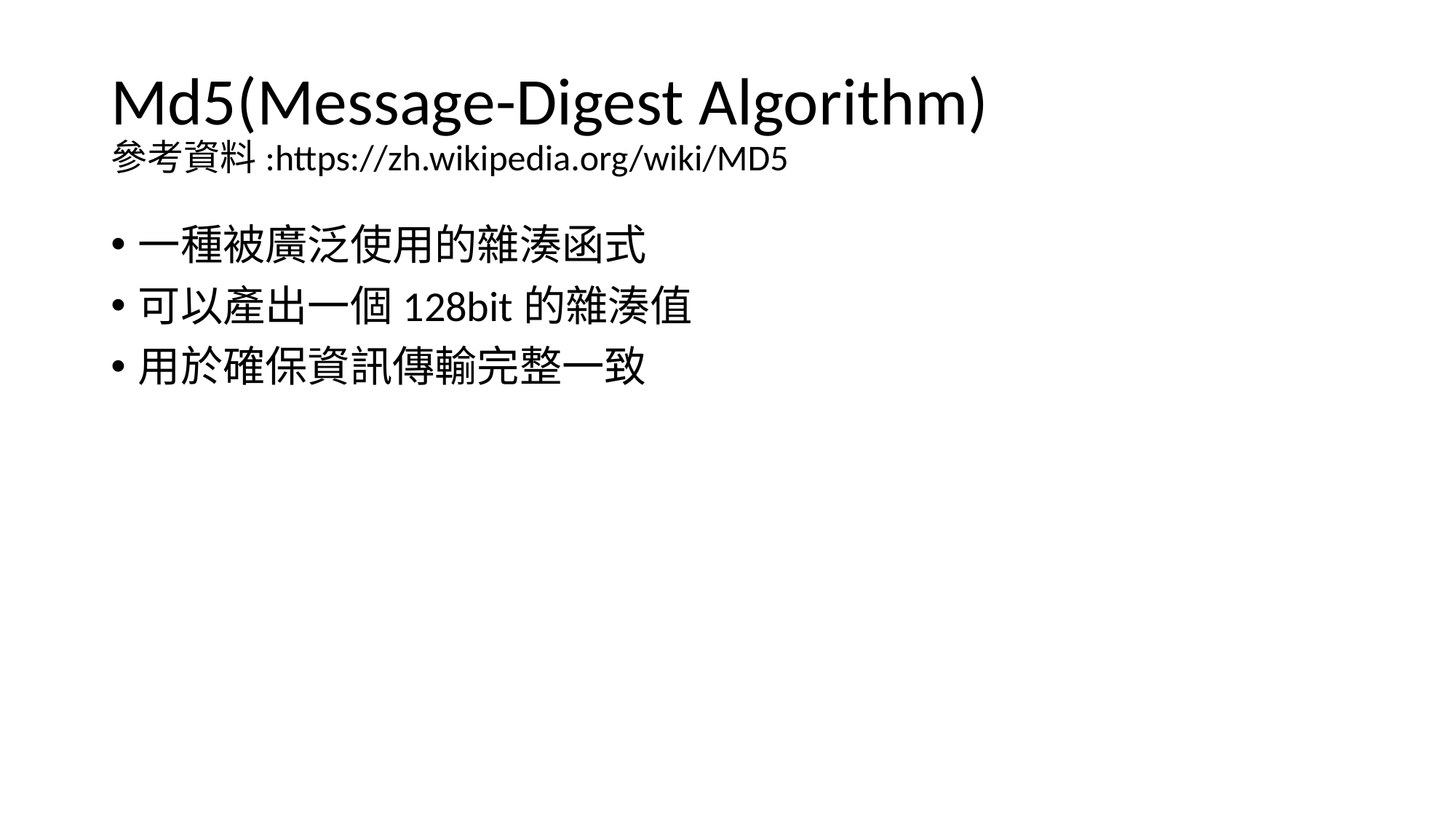

# Md5(Message-Digest Algorithm) 參考資料:https://zh.wikipedia.org/wiki/MD5
一種被廣泛使用的雜湊函式
可以產出一個128bit的雜湊值
用於確保資訊傳輸完整一致